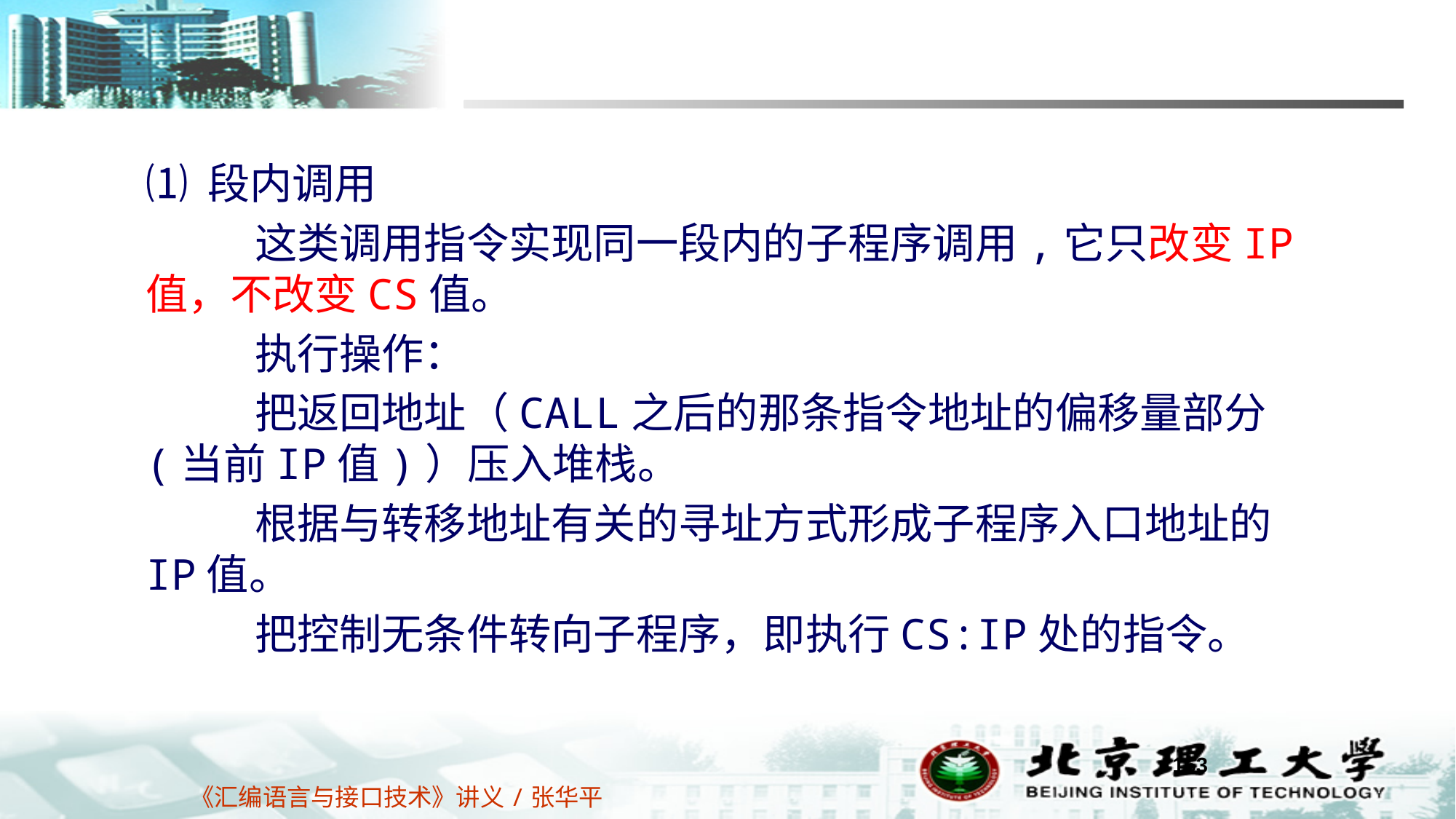

⑴ 段内调用
	这类调用指令实现同一段内的子程序调用,它只改变IP值，不改变CS值。
	执行操作：
	把返回地址（CALL之后的那条指令地址的偏移量部分(当前IP值)）压入堆栈。
	根据与转移地址有关的寻址方式形成子程序入口地址的IP值。
	把控制无条件转向子程序，即执行CS:IP处的指令。
163